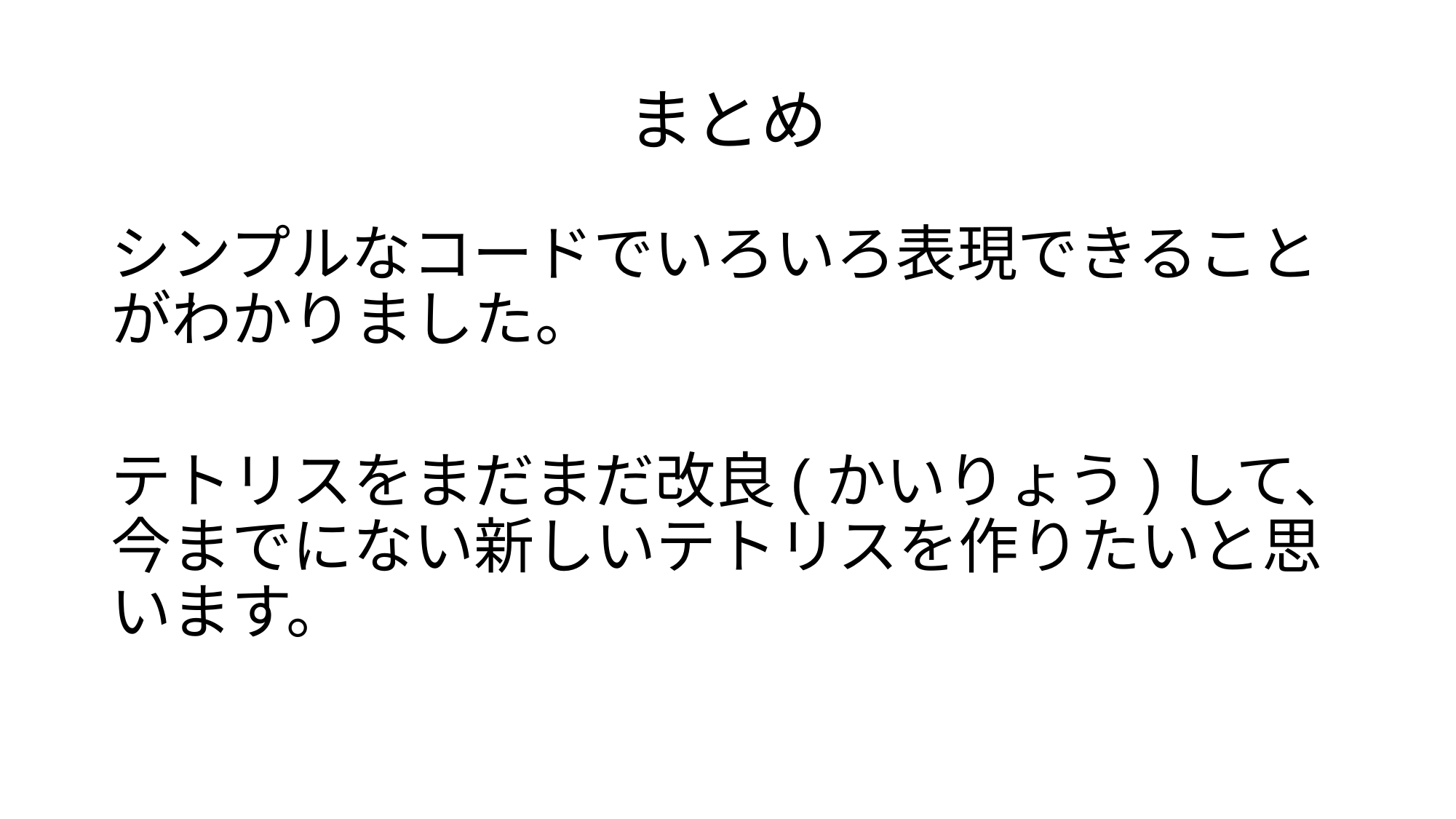

# まとめ
シンプルなコードでいろいろ表現できることがわかりました。

テトリスをまだまだ改良(かいりょう)して、今までにない新しいテトリスを作りたいと思います。